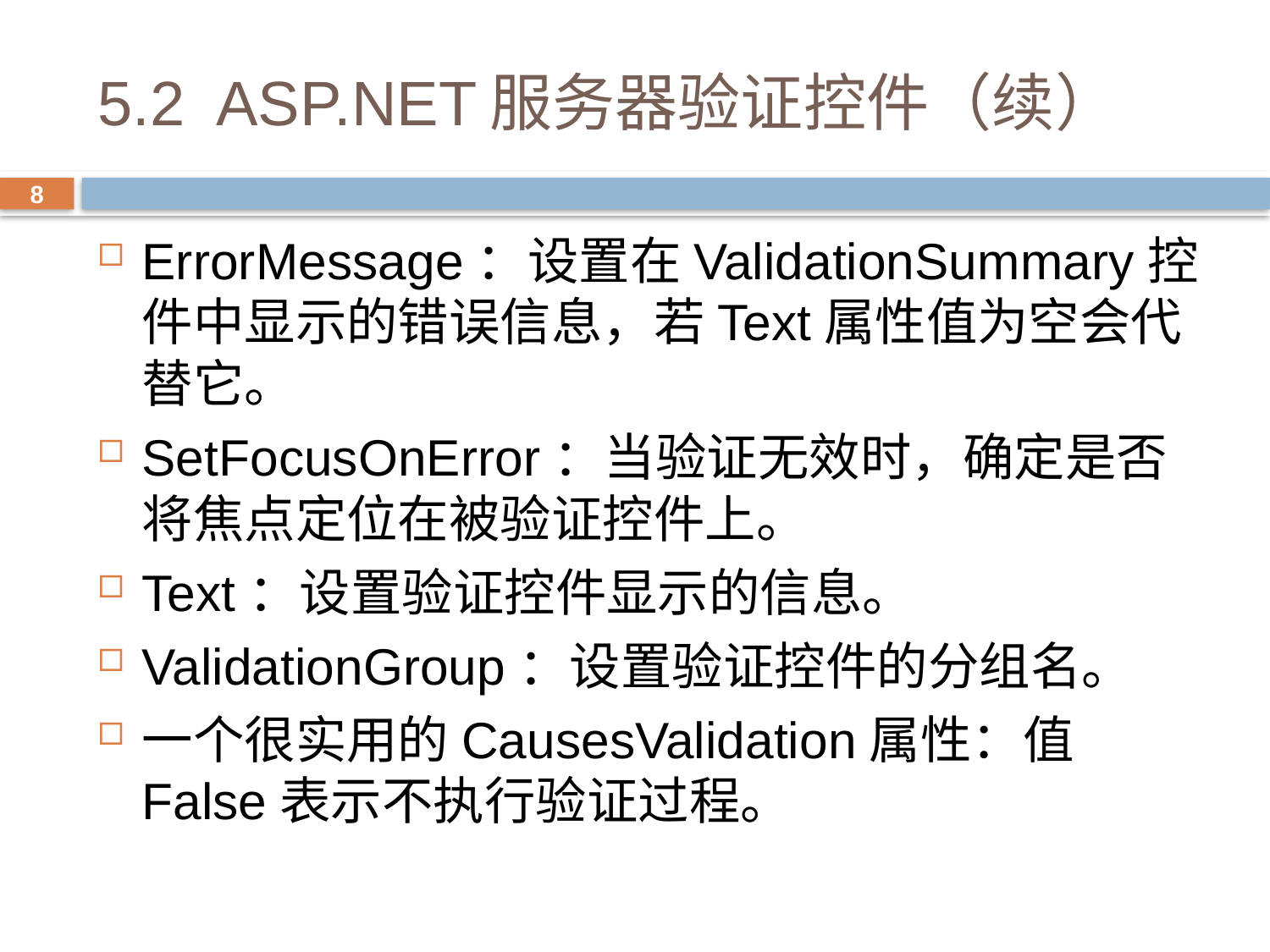

# 5.2  ASP.NET服务器验证控件（续）
8
ErrorMessage：设置在ValidationSummary控件中显示的错误信息，若Text属性值为空会代替它。
SetFocusOnError：当验证无效时，确定是否将焦点定位在被验证控件上。
Text：设置验证控件显示的信息。
ValidationGroup：设置验证控件的分组名。
一个很实用的CausesValidation属性：值False表示不执行验证过程。